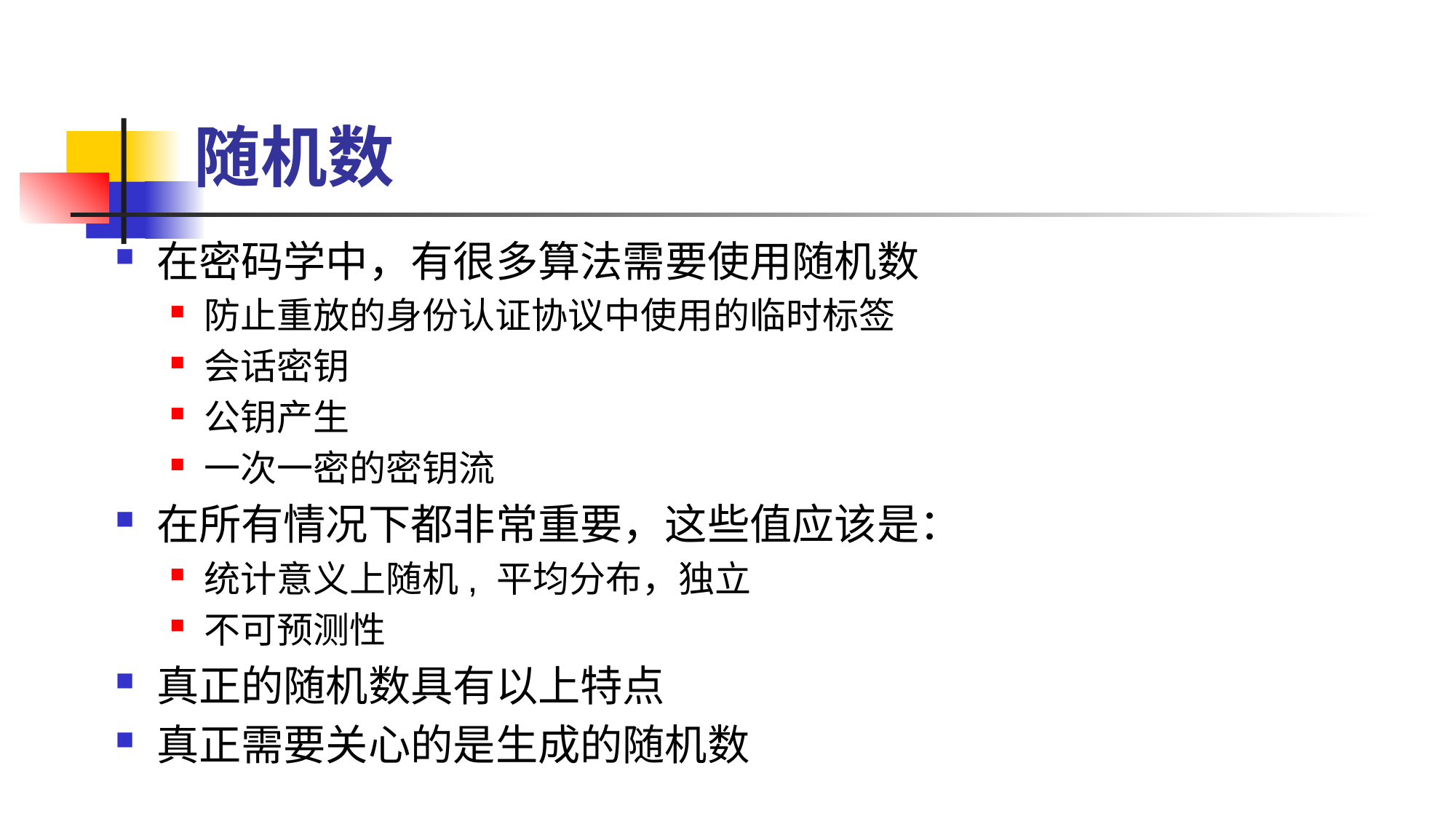

# 随机数
在密码学中，有很多算法需要使用随机数
防止重放的身份认证协议中使用的临时标签
会话密钥
公钥产生
一次一密的密钥流
在所有情况下都非常重要，这些值应该是：
统计意义上随机, 平均分布，独立
不可预测性
真正的随机数具有以上特点
真正需要关心的是生成的随机数